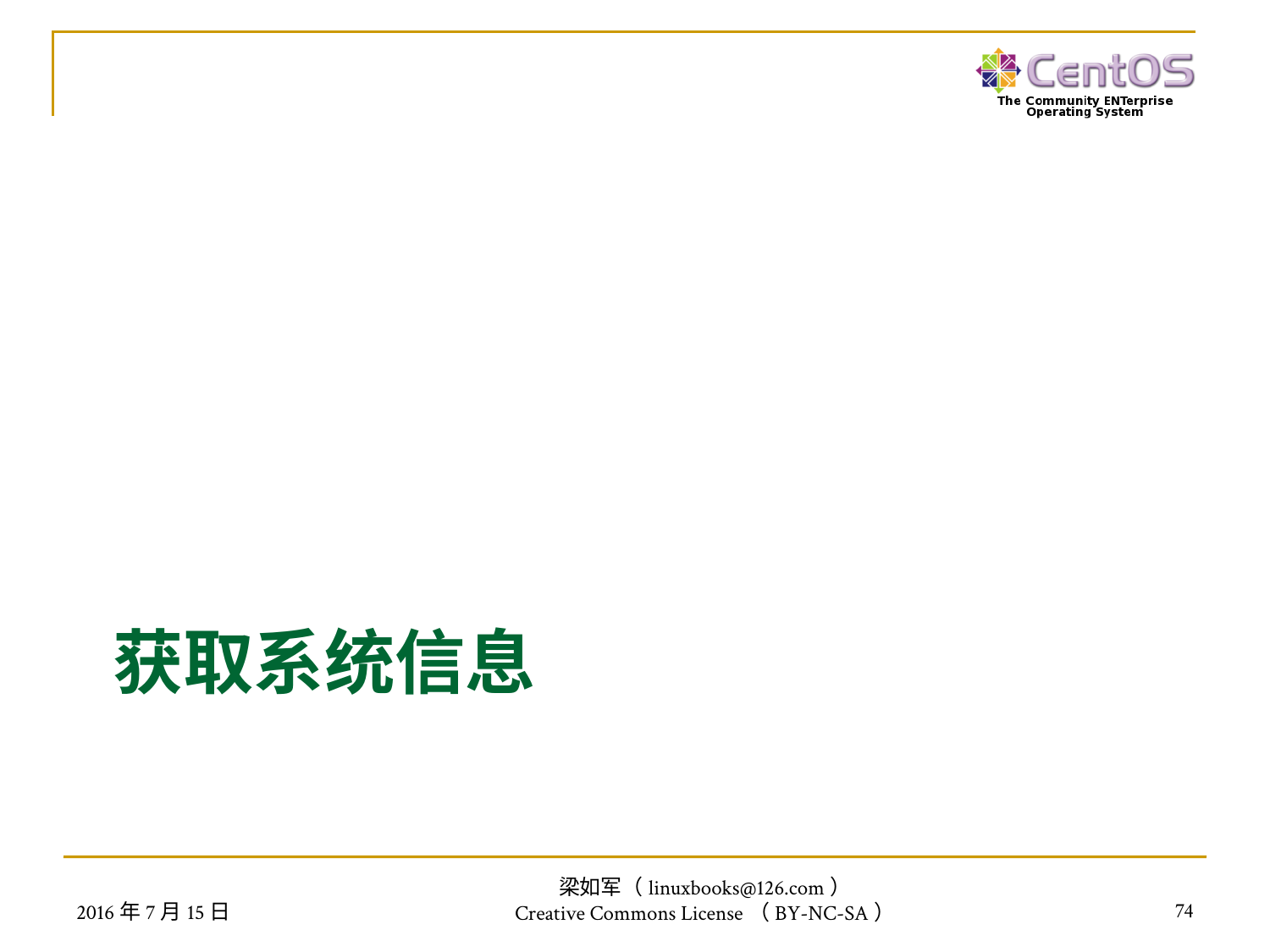

# 获取系统信息
2016年7月15日
74
梁如军（linuxbooks@126.com）
Creative Commons License（BY-NC-SA）